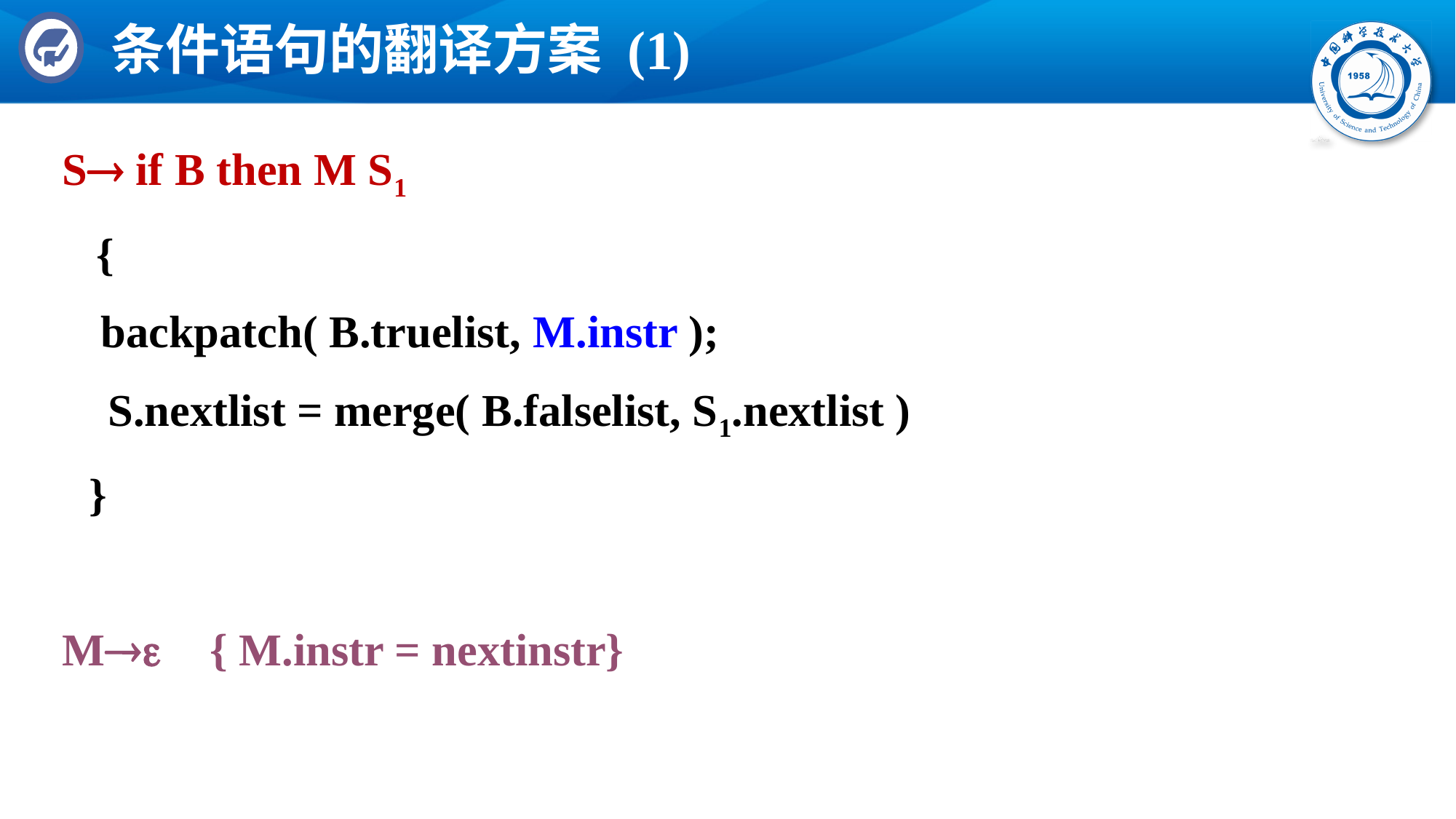

# 条件语句的翻译方案 (1)
S→ if B then M S1
   {
	 backpatch( B.truelist, M.instr );
    S.nextlist = merge( B.falselist, S1.nextlist )
	}

M→ε	 { M.instr = nextinstr}